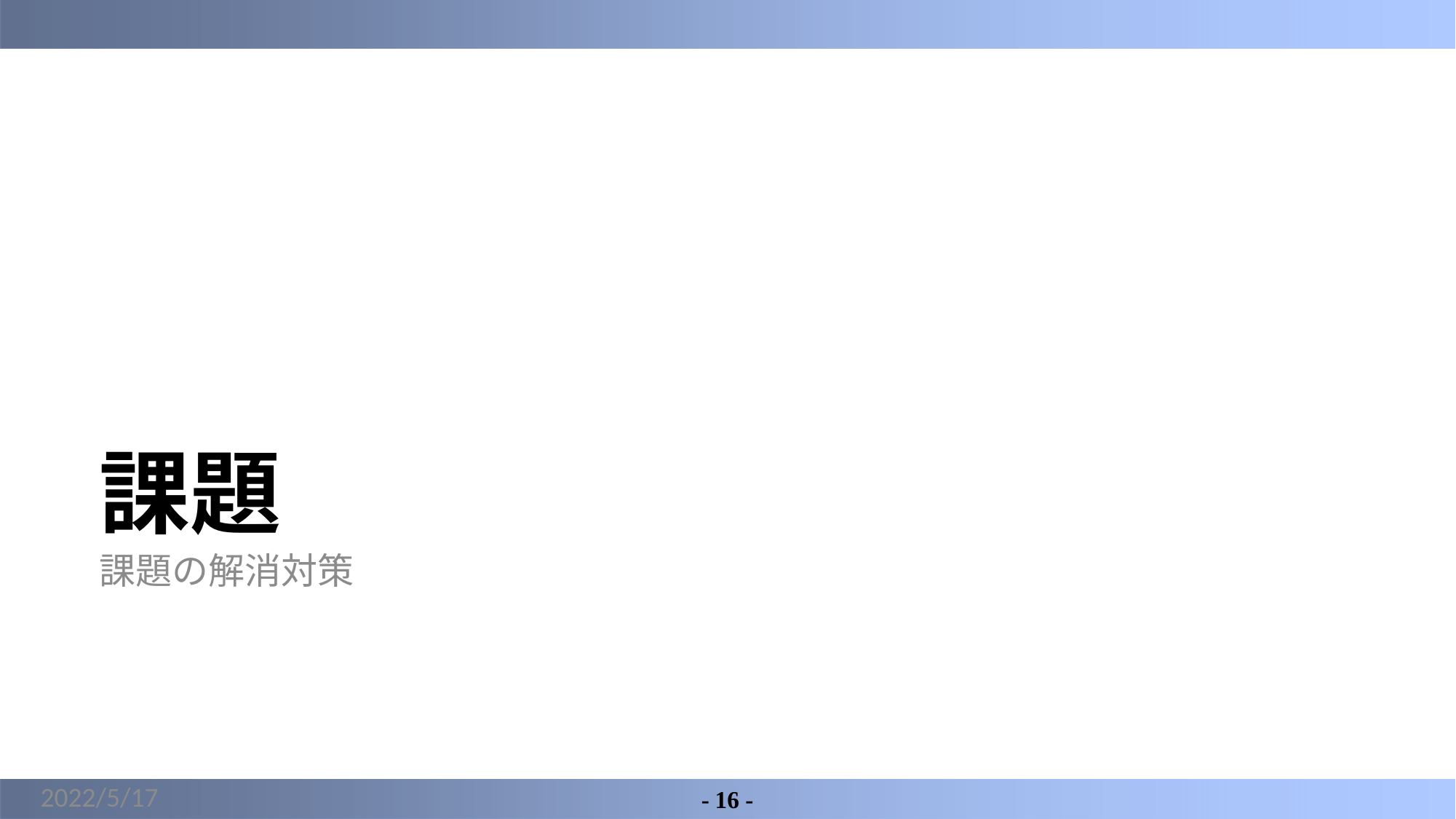

# 課題
課題の解消対策
2022/5/17
- 16 -